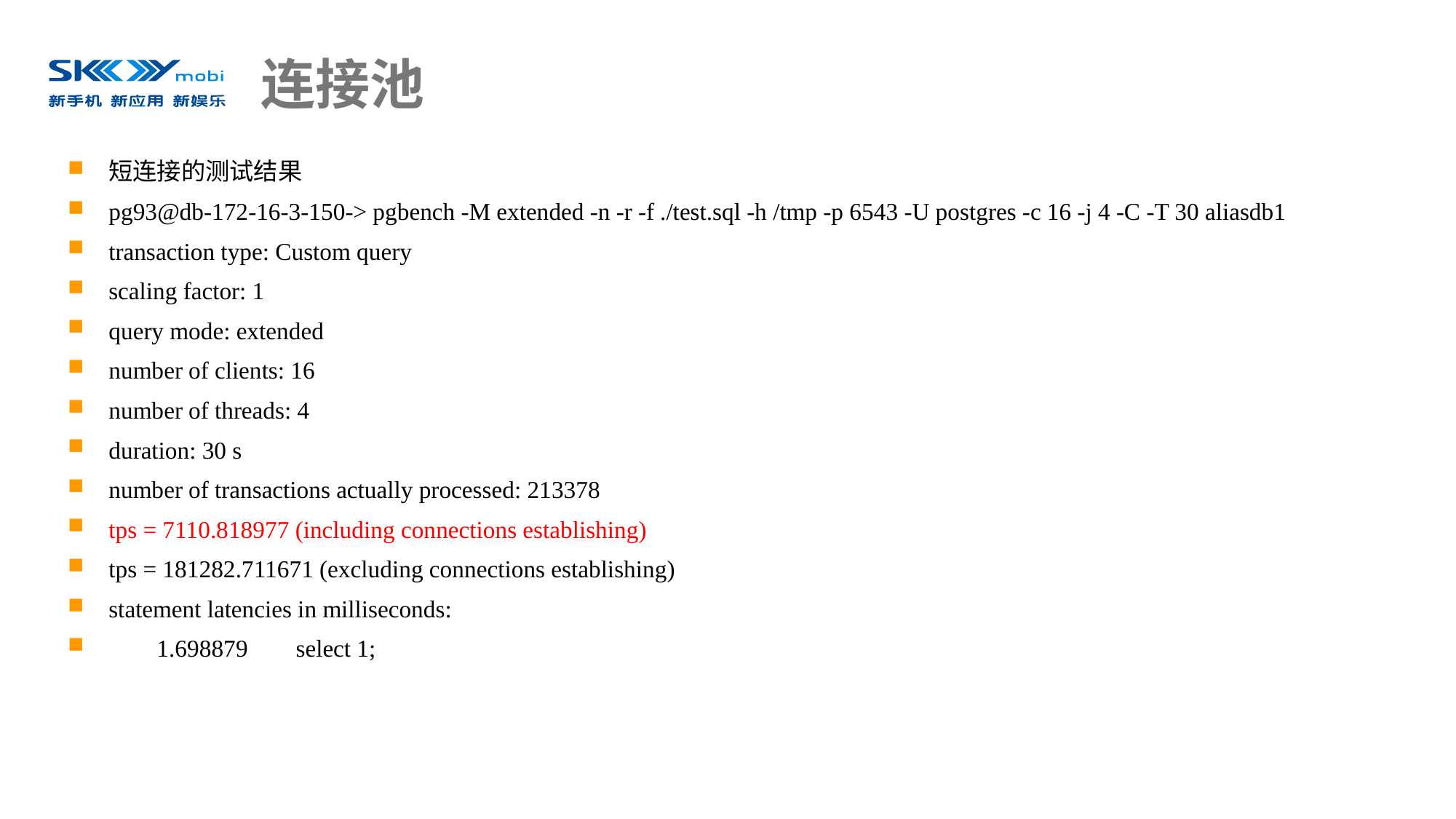

# 连接池
短连接的测试结果
pg93@db-172-16-3-150-> pgbench -M extended -n -r -f ./test.sql -h /tmp -p 6543 -U postgres -c 16 -j 4 -C -T 30 aliasdb1
transaction type: Custom query
scaling factor: 1
query mode: extended
number of clients: 16
number of threads: 4
duration: 30 s
number of transactions actually processed: 213378
tps = 7110.818977 (including connections establishing)
tps = 181282.711671 (excluding connections establishing)
statement latencies in milliseconds:
        1.698879        select 1;